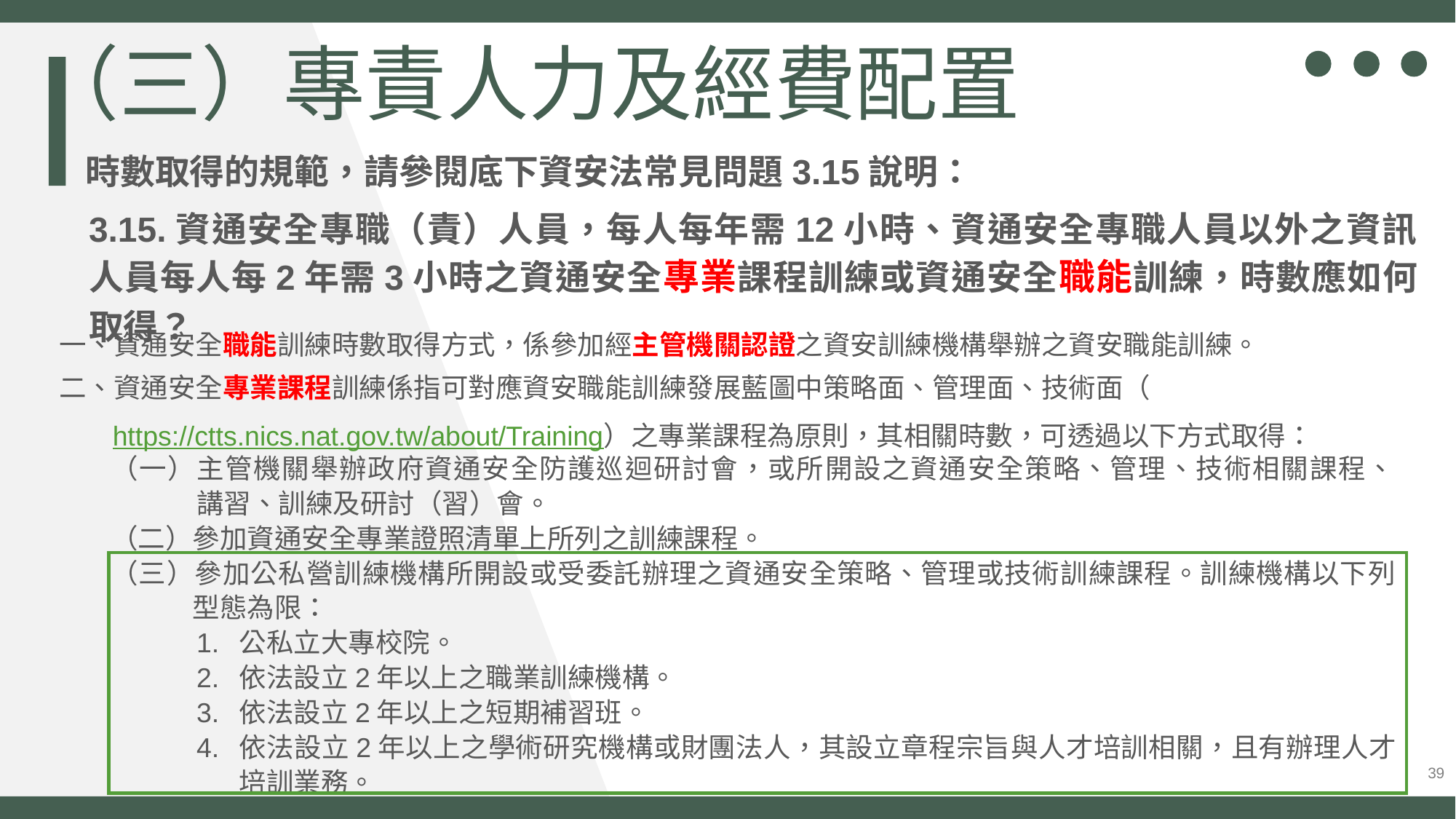

（三）專責人力及經費配置
時數取得的規範，請參閱底下資安法常見問題3.15說明：
3.15.資通安全專職（責）人員，每人每年需12小時、資通安全專職人員以外之資訊人員每人每2年需3小時之資通安全專業課程訓練或資通安全職能訓練，時數應如何取得？
一、資通安全職能訓練時數取得方式，係參加經主管機關認證之資安訓練機構舉辦之資安職能訓練。
二、資通安全專業課程訓練係指可對應資安職能訓練發展藍圖中策略面、管理面、技術面（https://ctts.nics.nat.gov.tw/about/Training）之專業課程為原則，其相關時數，可透過以下方式取得：
（一）主管機關舉辦政府資通安全防護巡迴研討會，或所開設之資通安全策略、管理、技術相關課程、
講習、訓練及研討（習）會。
（二）參加資通安全專業證照清單上所列之訓練課程。
（三）參加公私營訓練機構所開設或受委託辦理之資通安全策略、管理或技術訓練課程。訓練機構以下列
型態為限：
公私立大專校院。
依法設立2年以上之職業訓練機構。
依法設立2年以上之短期補習班。
依法設立2年以上之學術研究機構或財團法人，其設立章程宗旨與人才培訓相關，且有辦理人才培訓業務。

39